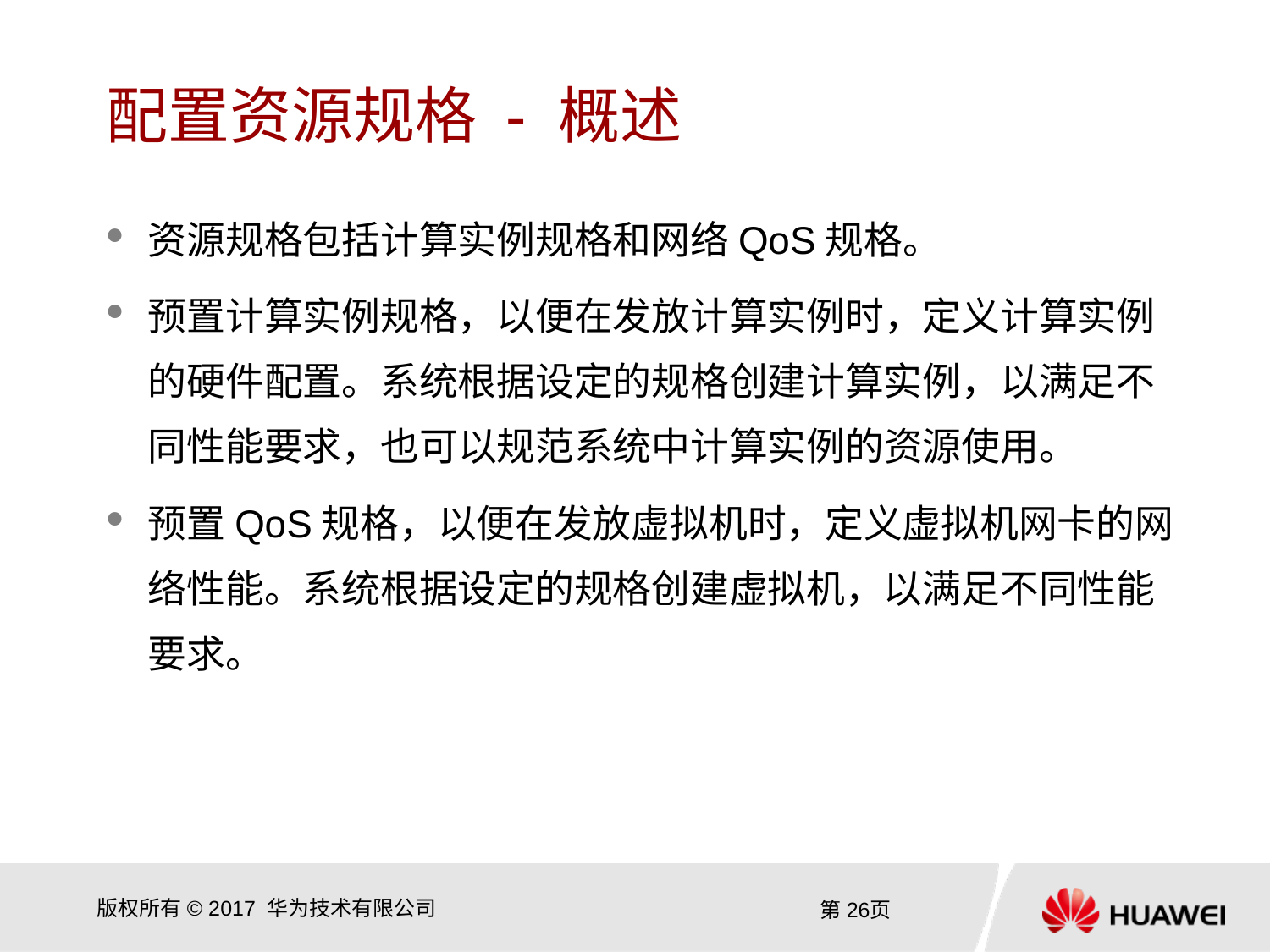

# 配置资源规格 - 概述
资源规格包括计算实例规格和网络QoS规格。
预置计算实例规格，以便在发放计算实例时，定义计算实例的硬件配置。系统根据设定的规格创建计算实例，以满足不同性能要求，也可以规范系统中计算实例的资源使用。
预置QoS规格，以便在发放虚拟机时，定义虚拟机网卡的网络性能。系统根据设定的规格创建虚拟机，以满足不同性能  要求。